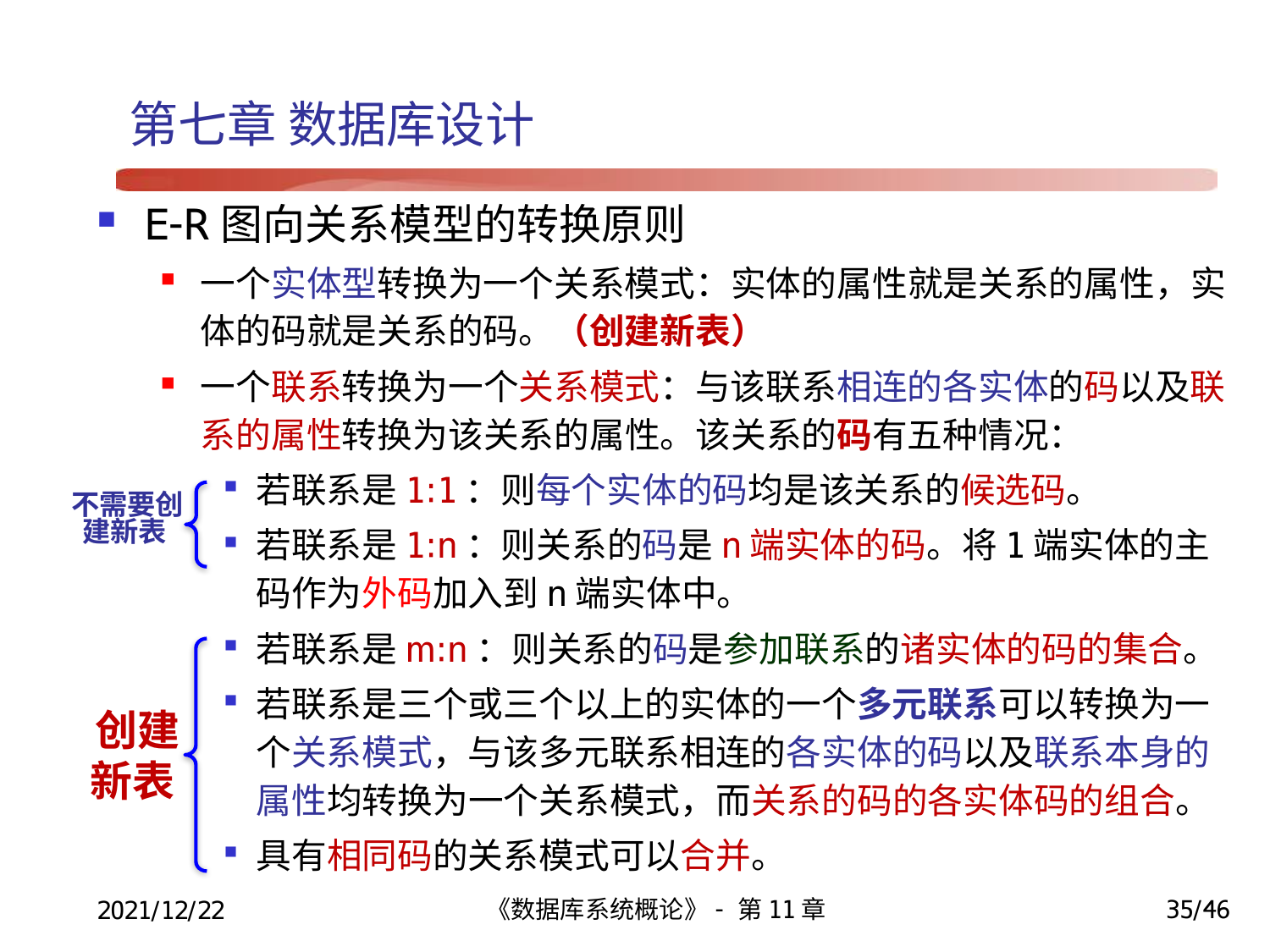

# 第七章 数据库设计
E-R图向关系模型的转换原则
一个实体型转换为一个关系模式：实体的属性就是关系的属性，实体的码就是关系的码。（创建新表）
一个联系转换为一个关系模式：与该联系相连的各实体的码以及联系的属性转换为该关系的属性。该关系的码有五种情况：
若联系是1:1：则每个实体的码均是该关系的候选码。
若联系是1:n：则关系的码是n端实体的码。将1端实体的主码作为外码加入到n端实体中。
若联系是m:n：则关系的码是参加联系的诸实体的码的集合。
若联系是三个或三个以上的实体的一个多元联系可以转换为一个关系模式，与该多元联系相连的各实体的码以及联系本身的属性均转换为一个关系模式，而关系的码的各实体码的组合。
具有相同码的关系模式可以合并。

不需要创建新表

创建新表
《数据库系统概论》- 第11章
35/46
2021/12/22